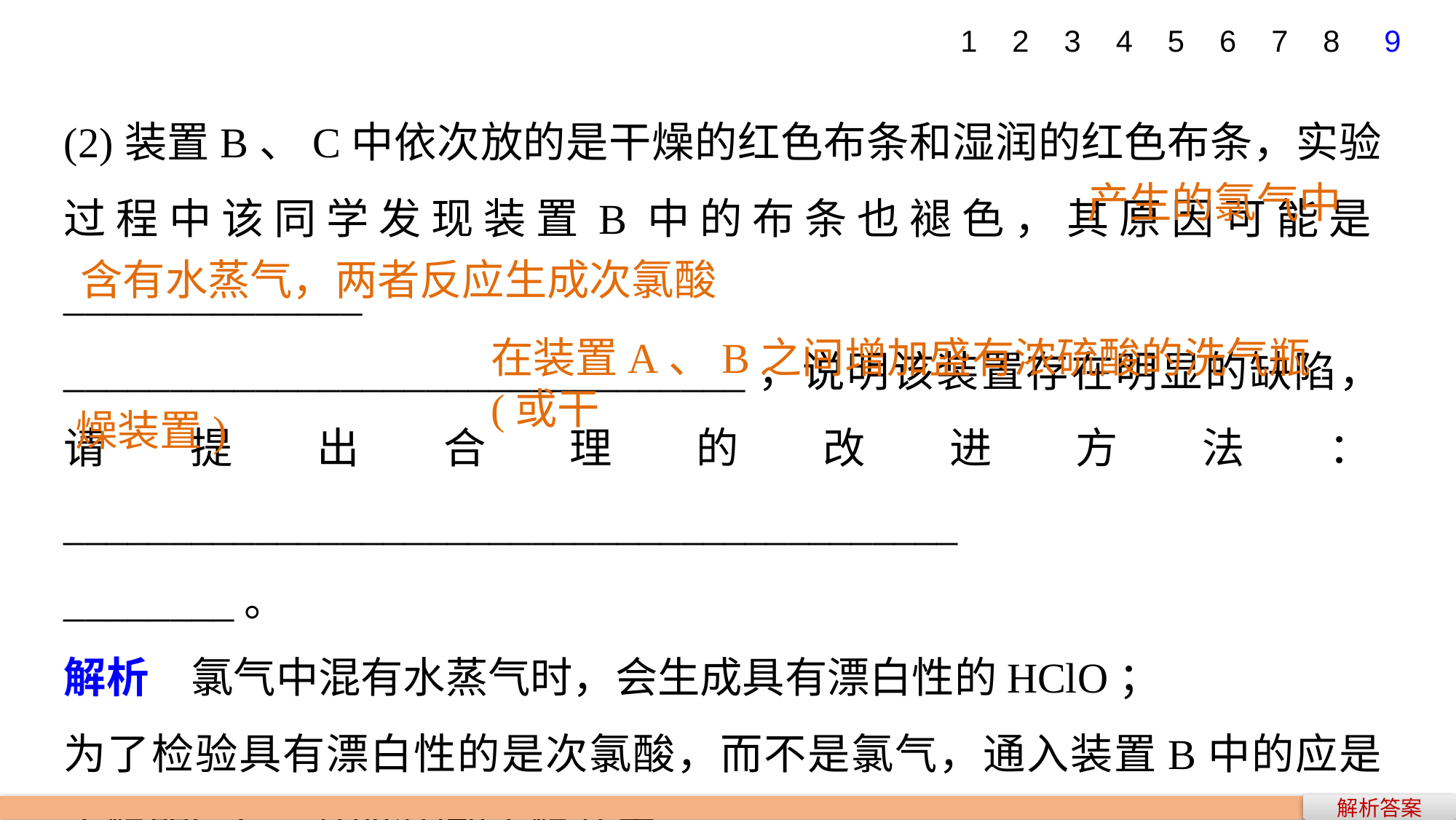

1
2
3
4
5
6
7
8
9
(2)装置B、C中依次放的是干燥的红色布条和湿润的红色布条，实验过程中该同学发现装置B中的布条也褪色，其原因可能是______________
________________________________，说明该装置存在明显的缺陷，请提出合理的改进方法：__________________________________________
________。
解析　氯气中混有水蒸气时，会生成具有漂白性的HClO；
为了检验具有漂白性的是次氯酸，而不是氯气，通入装置B中的应是干燥的氯气，因此需加干燥装置。
产生的氯气中
含有水蒸气，两者反应生成次氯酸
在装置A、B之间增加盛有浓硫酸的洗气瓶(或干
燥装置)
解析答案